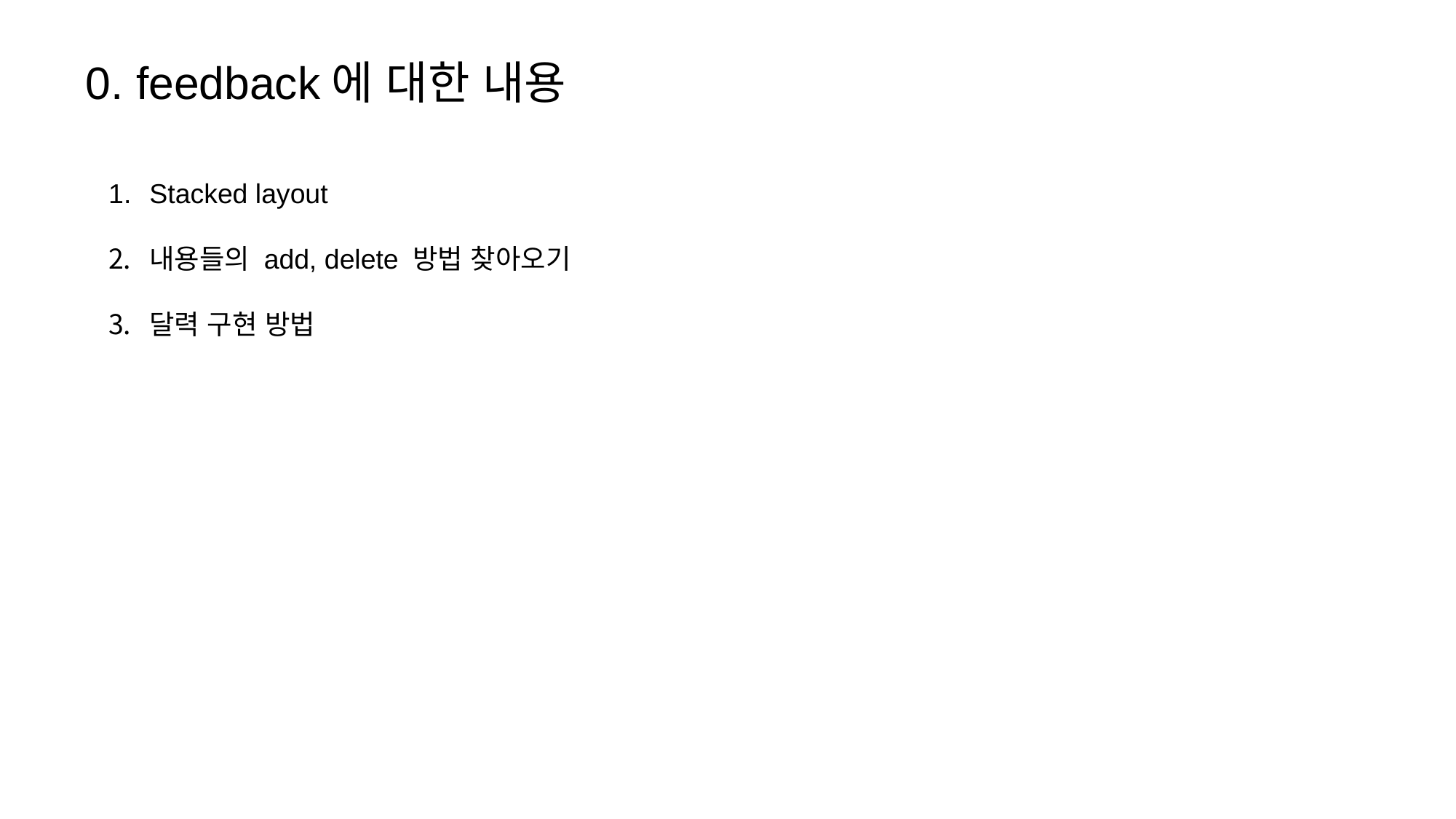

0. feedback에 대한 내용
Stacked layout

내용들의 add, delete 방법 찾아오기

달력 구현 방법